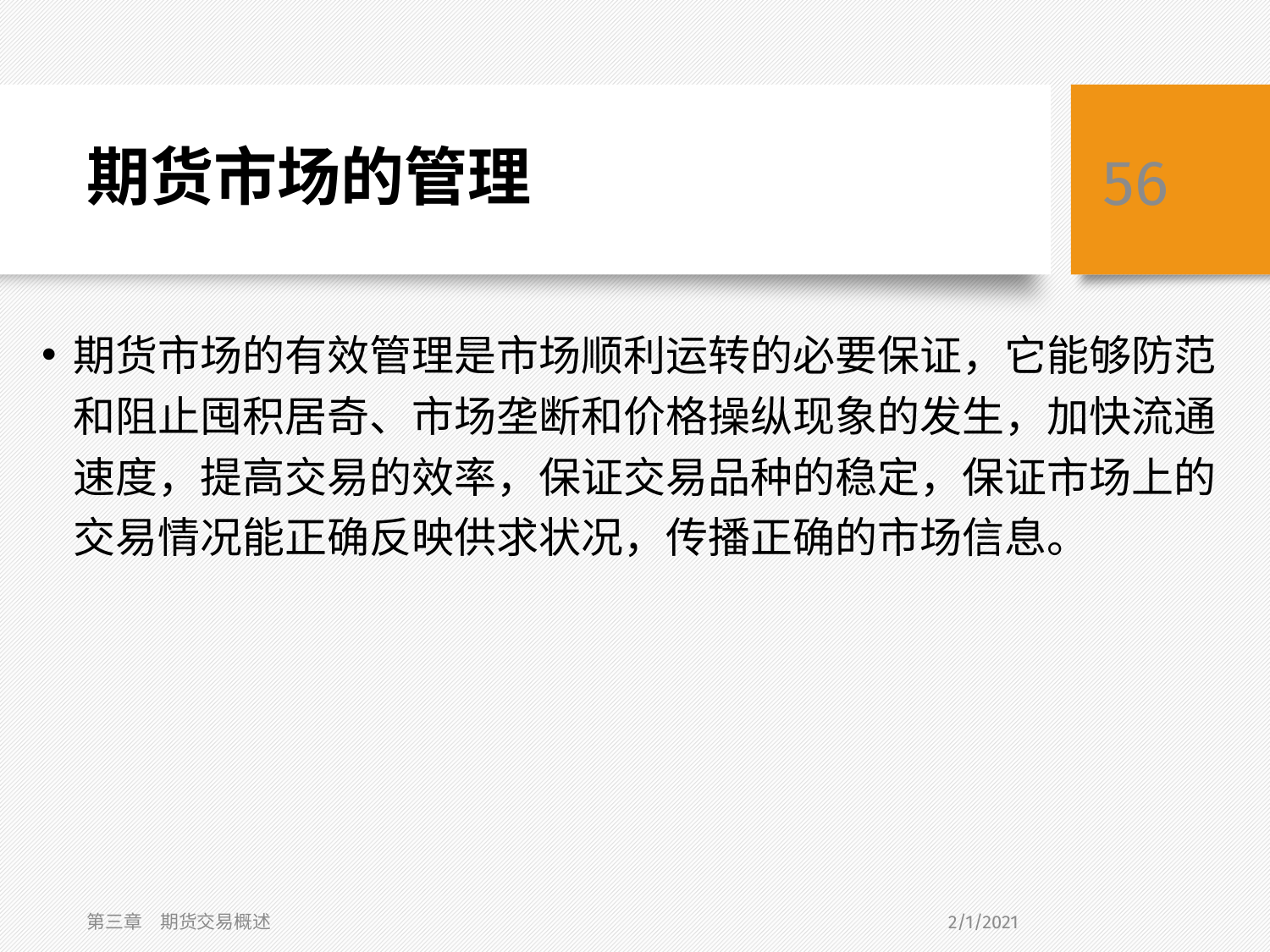

# 期货市场的管理
56
期货市场的有效管理是市场顺利运转的必要保证，它能够防范和阻止囤积居奇、市场垄断和价格操纵现象的发生，加快流通速度，提高交易的效率，保证交易品种的稳定，保证市场上的交易情况能正确反映供求状况，传播正确的市场信息。

2/1/2021
第三章　期货交易概述